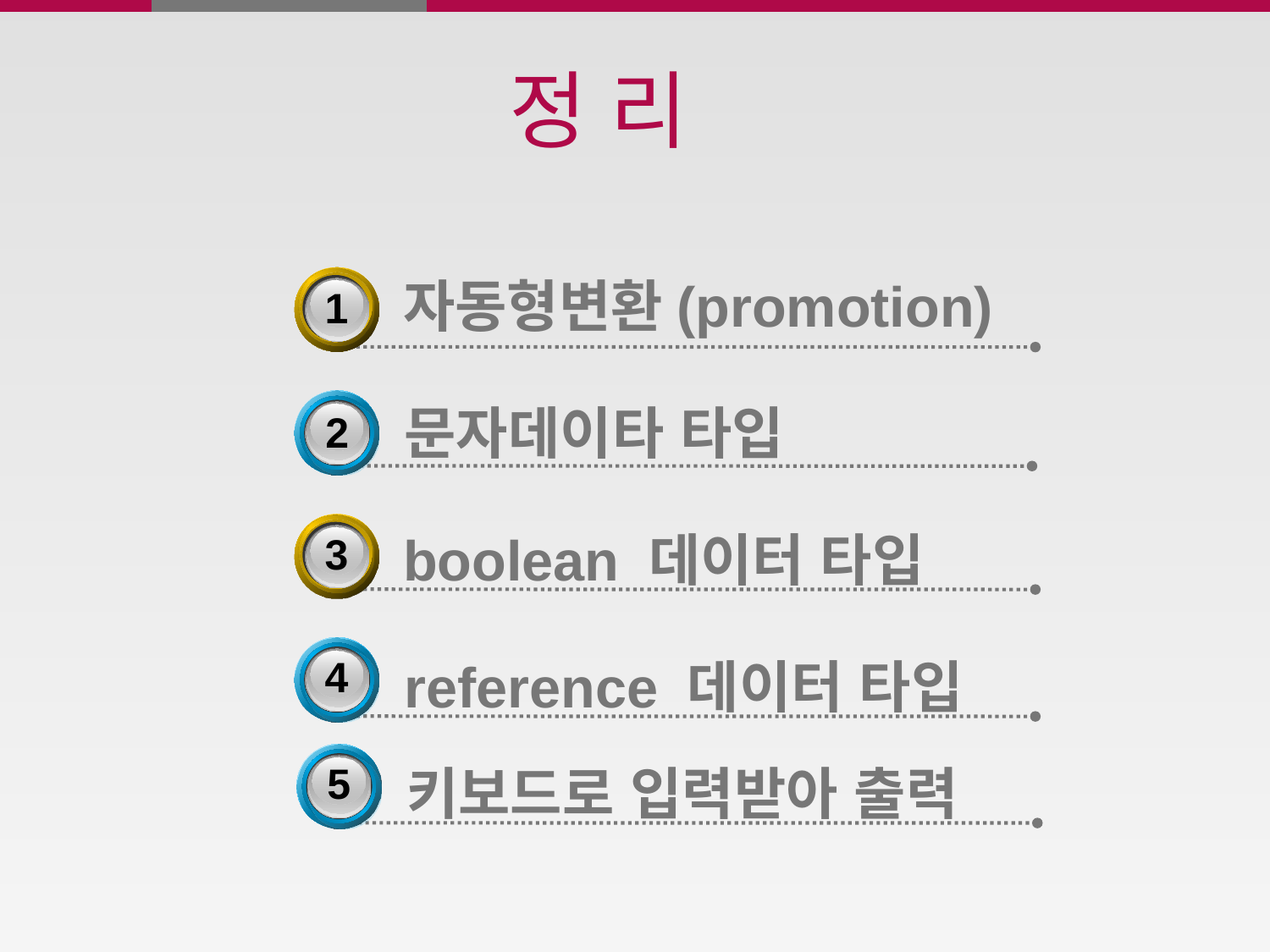

# 정 리
자동형변환(promotion)

3

1

2
문자데이타 타입

3

3
boolean 데이터 타입

4
reference 데이터 타입

5
키보드로 입력받아 출력